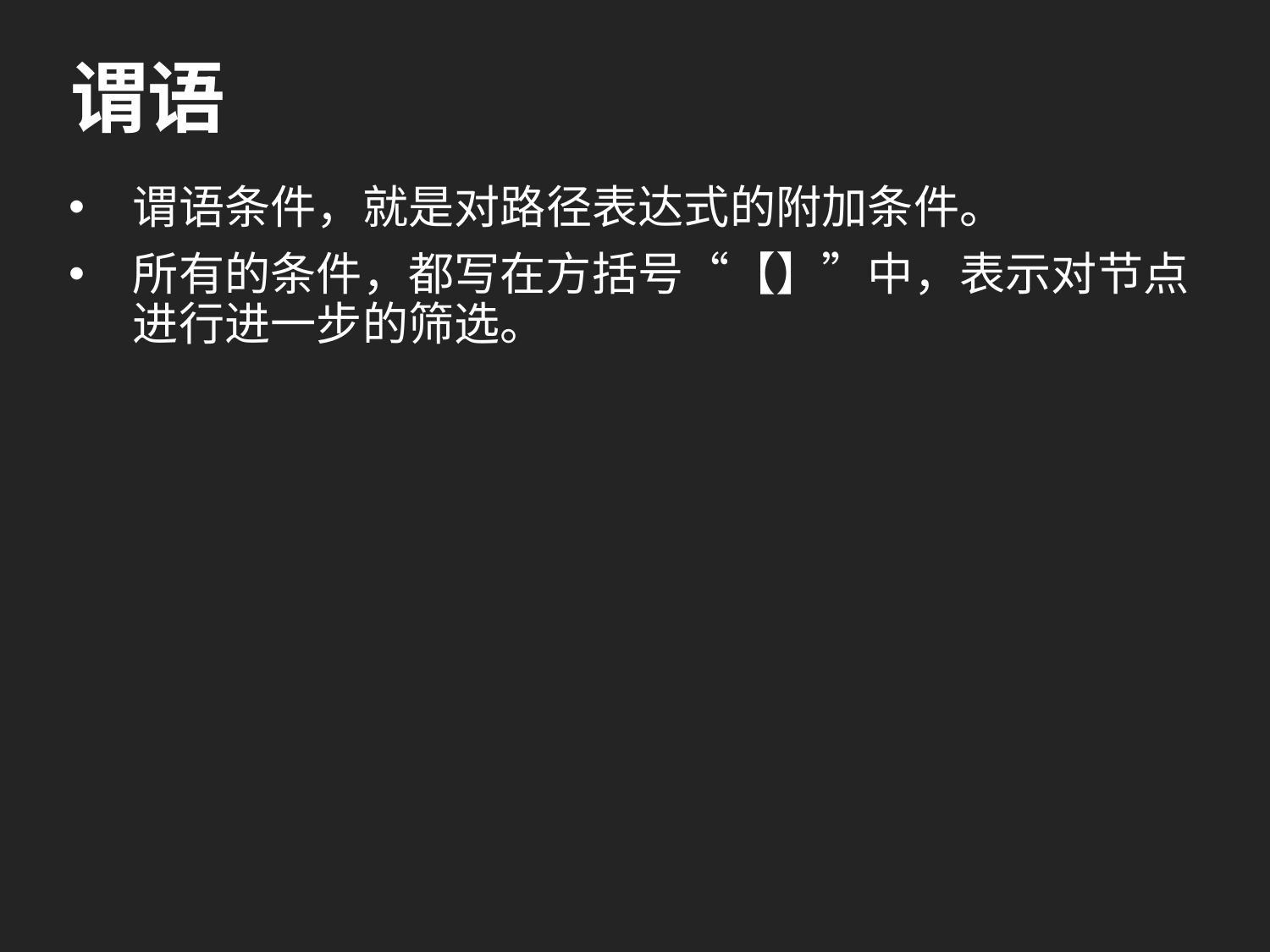

# 谓语
谓语条件，就是对路径表达式的附加条件。
所有的条件，都写在方括号“【】”中，表示对节点进行进一步的筛选。